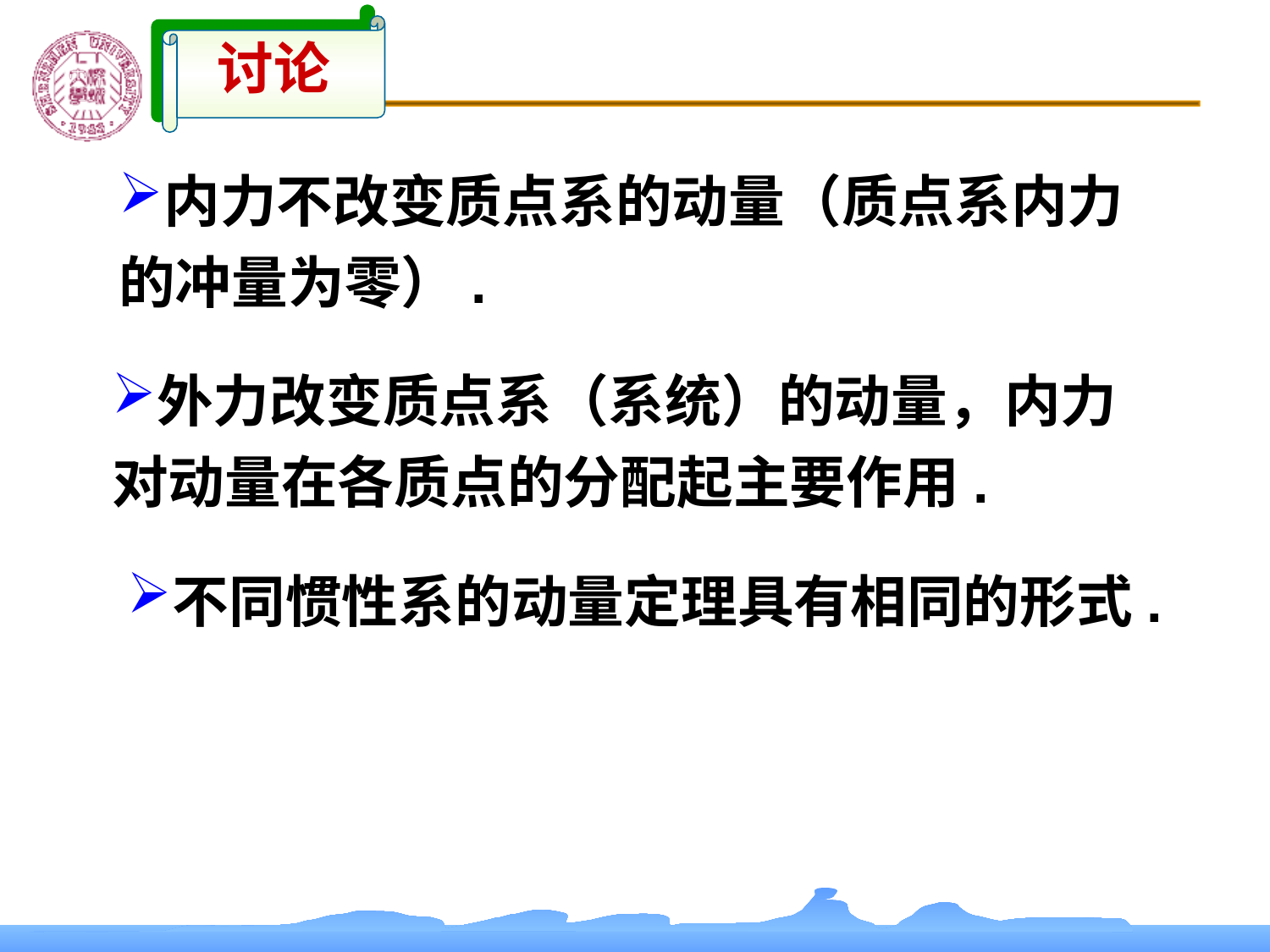

讨论
内力不改变质点系的动量（质点系内力的冲量为零）.
外力改变质点系（系统）的动量，内力对动量在各质点的分配起主要作用.
不同惯性系的动量定理具有相同的形式.